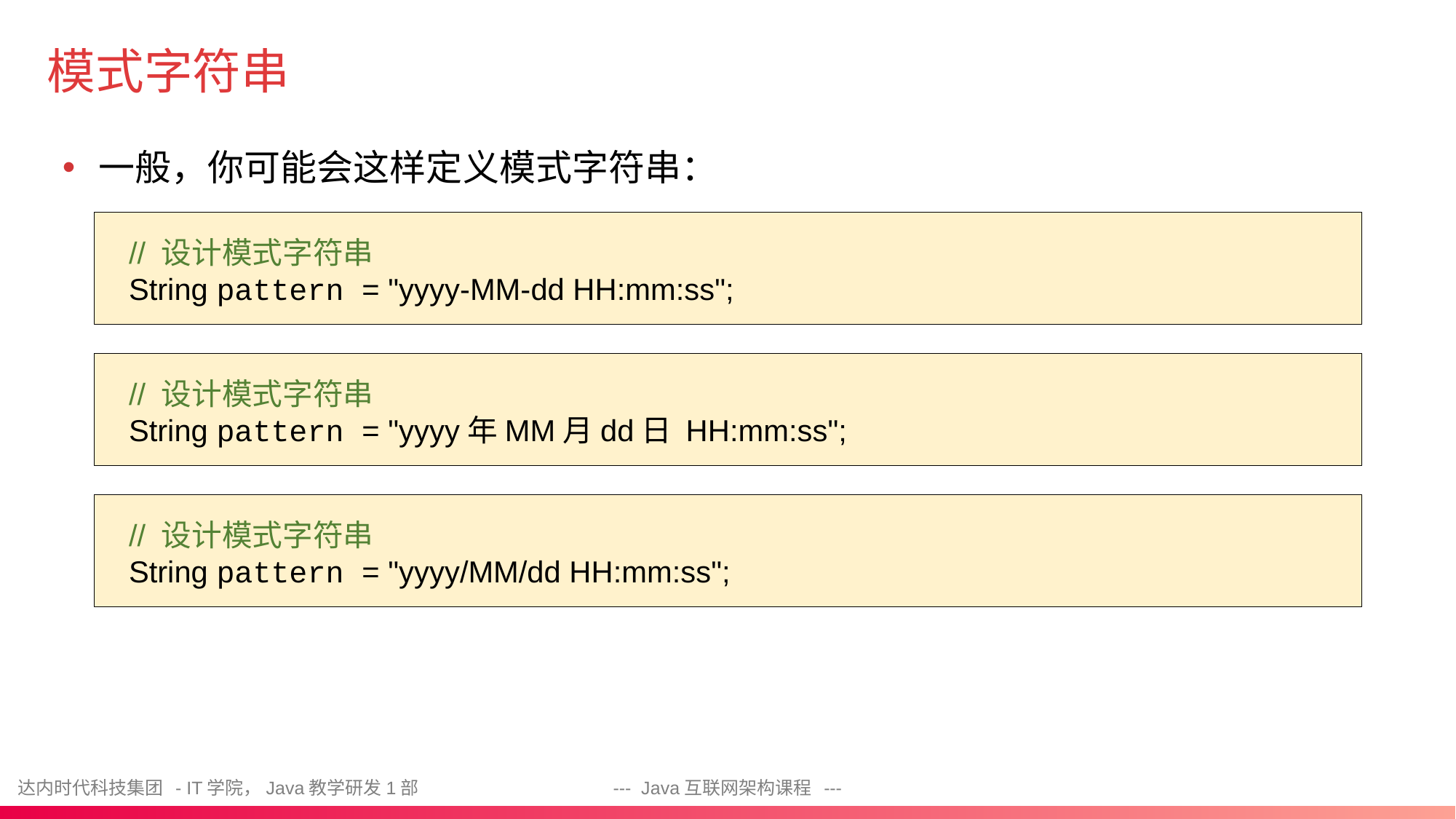

# 模式字符串
一般，你可能会这样定义模式字符串：
// 设计模式字符串
String pattern = "yyyy-MM-dd HH:mm:ss";
// 设计模式字符串
String pattern = "yyyy年MM月dd日 HH:mm:ss";
// 设计模式字符串
String pattern = "yyyy/MM/dd HH:mm:ss";